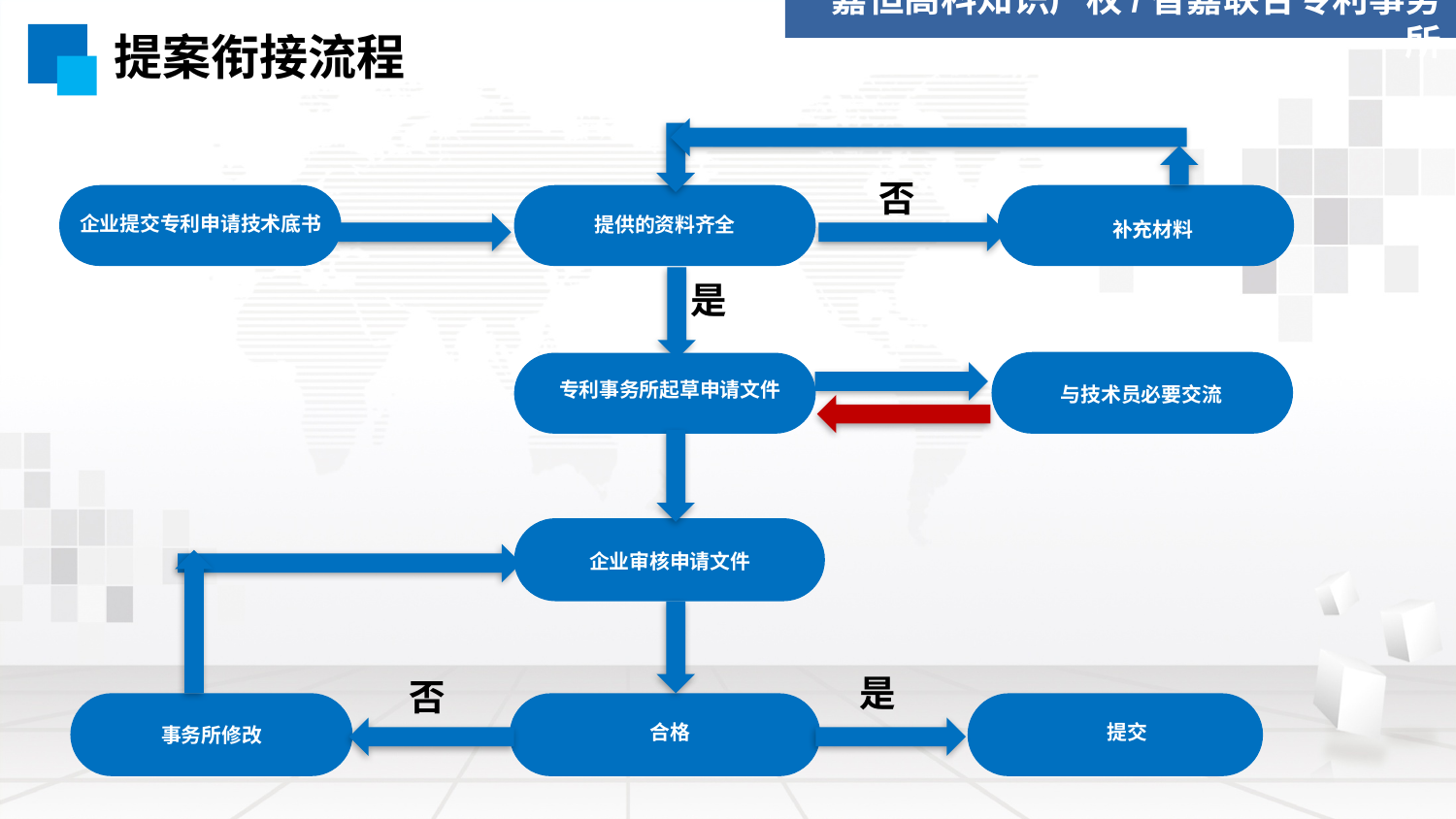

嘉恒高科知识产权/智嘉联合专利事务所
# 提案衔接流程

否
企业提交专利申请技术底书
提供的资料齐全
补充材料
是
专利事务所起草申请文件
与技术员必要交流
企业审核申请文件
是
否
提交
合格
事务所修改